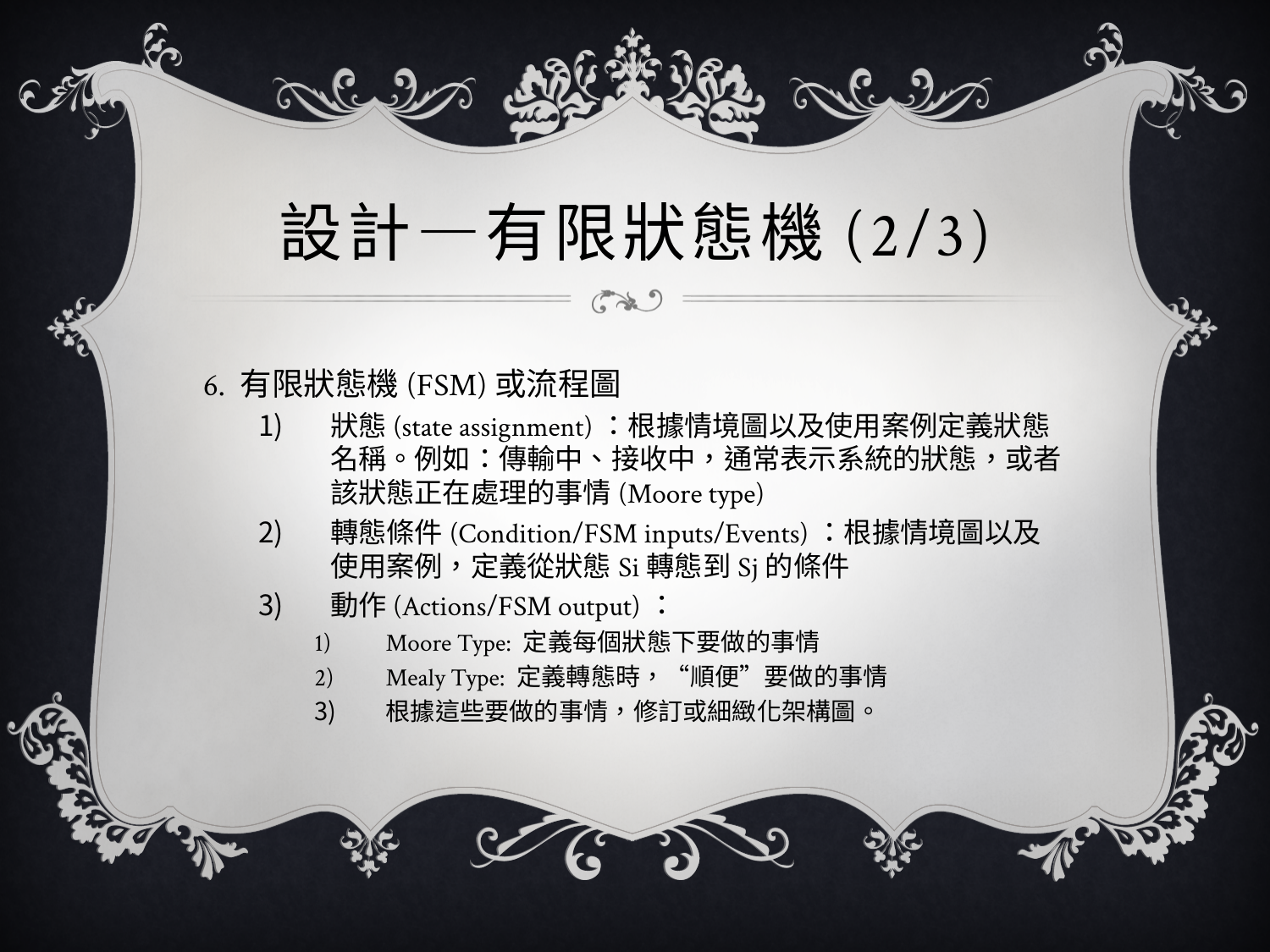

# 設計—有限狀態機(2/3)
6. 有限狀態機(FSM)或流程圖
狀態(state assignment)：根據情境圖以及使用案例定義狀態名稱。例如：傳輸中、接收中，通常表示系統的狀態，或者該狀態正在處理的事情(Moore type)
轉態條件(Condition/FSM inputs/Events)：根據情境圖以及使用案例，定義從狀態Si轉態到Sj的條件
動作(Actions/FSM output)：
Moore Type: 定義每個狀態下要做的事情
Mealy Type: 定義轉態時，“順便”要做的事情
根據這些要做的事情，修訂或細緻化架構圖。